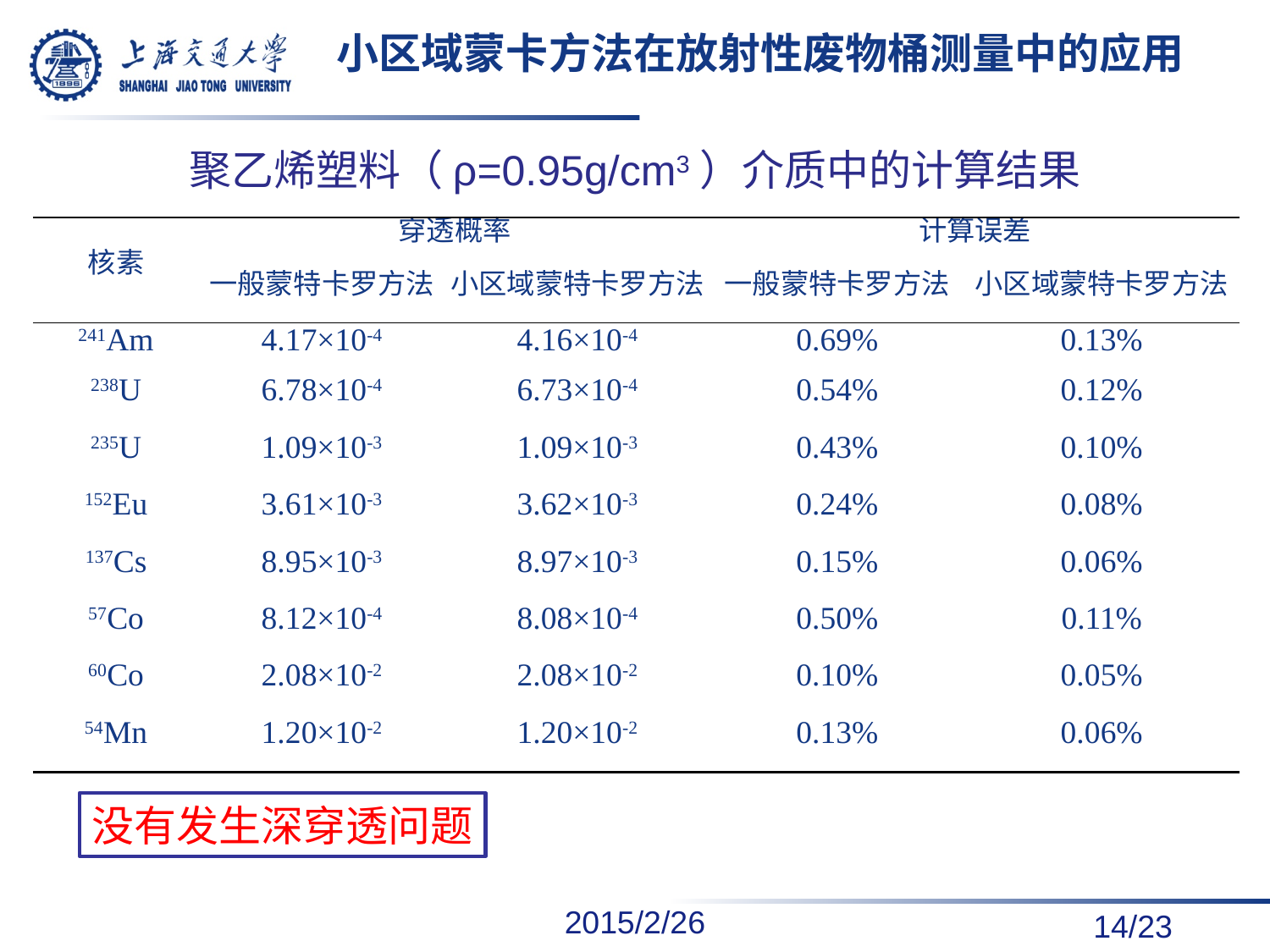

# 小区域蒙卡方法在放射性废物桶测量中的应用
聚乙烯塑料（ρ=0.95g/cm3）介质中的计算结果
| 核素 | 穿透概率 |  | 计算误差 |  |
| --- | --- | --- | --- | --- |
|  | 一般蒙特卡罗方法 | 小区域蒙特卡罗方法 | 一般蒙特卡罗方法 | 小区域蒙特卡罗方法 |
| 241Am | 4.17×10-4 | 4.16×10-4 | 0.69% | 0.13% |
| 238U | 6.78×10-4 | 6.73×10-4 | 0.54% | 0.12% |
| 235U | 1.09×10-3 | 1.09×10-3 | 0.43% | 0.10% |
| 152Eu | 3.61×10-3 | 3.62×10-3 | 0.24% | 0.08% |
| 137Cs | 8.95×10-3 | 8.97×10-3 | 0.15% | 0.06% |
| 57Co | 8.12×10-4 | 8.08×10-4 | 0.50% | 0.11% |
| 60Co | 2.08×10-2 | 2.08×10-2 | 0.10% | 0.05% |
| 54Mn | 1.20×10-2 | 1.20×10-2 | 0.13% | 0.06% |
没有发生深穿透问题